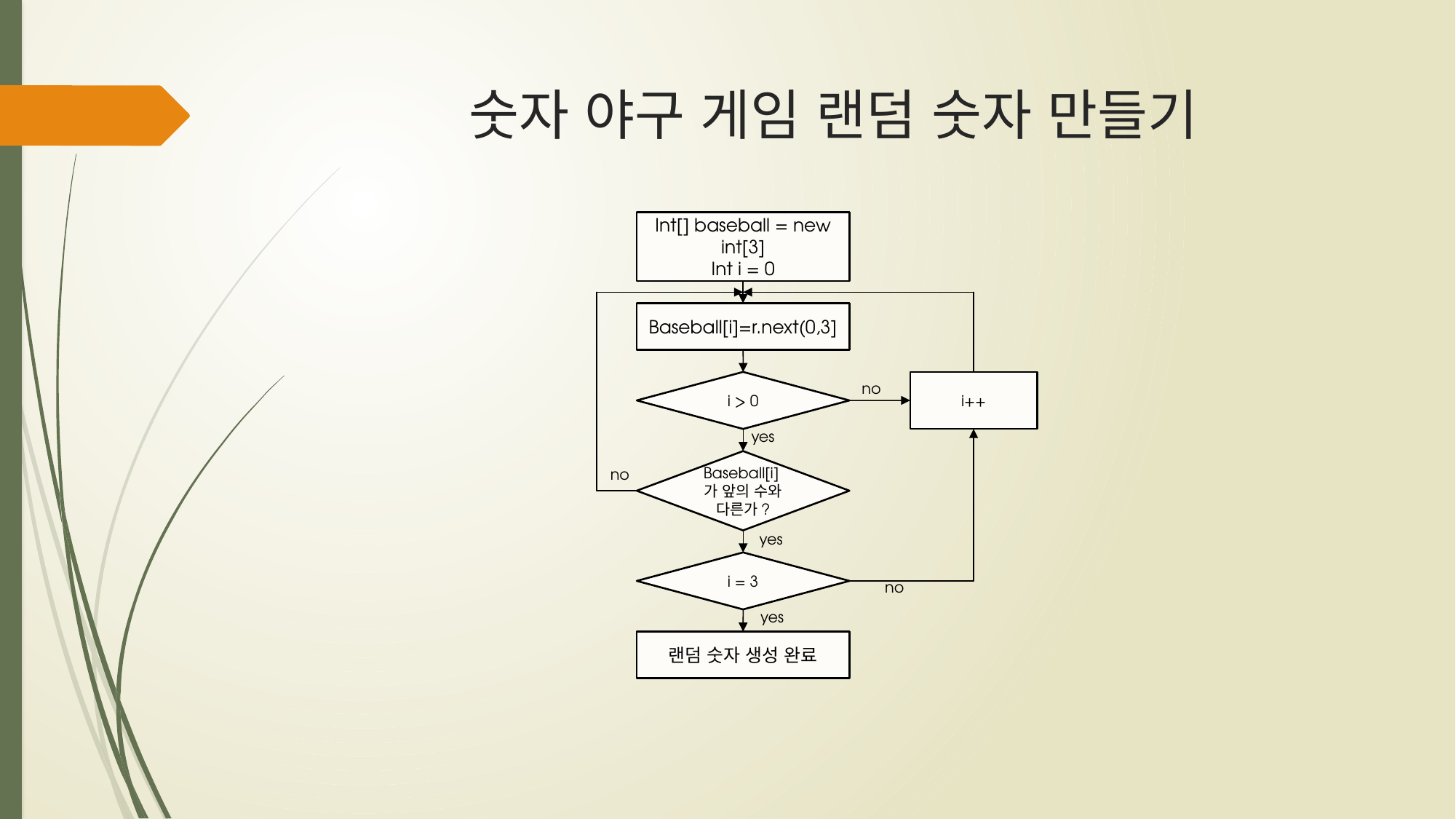

# 숫자 야구 게임 랜덤 숫자 만들기
Int[] baseball = new int[3]
Int i = 0
Baseball[i]=r.next(0,3]
i > 0
i++
no
yes
Baseball[i]가 앞의 수와 다른가?
no
yes
i = 3
no
yes
랜덤 숫자 생성 완료